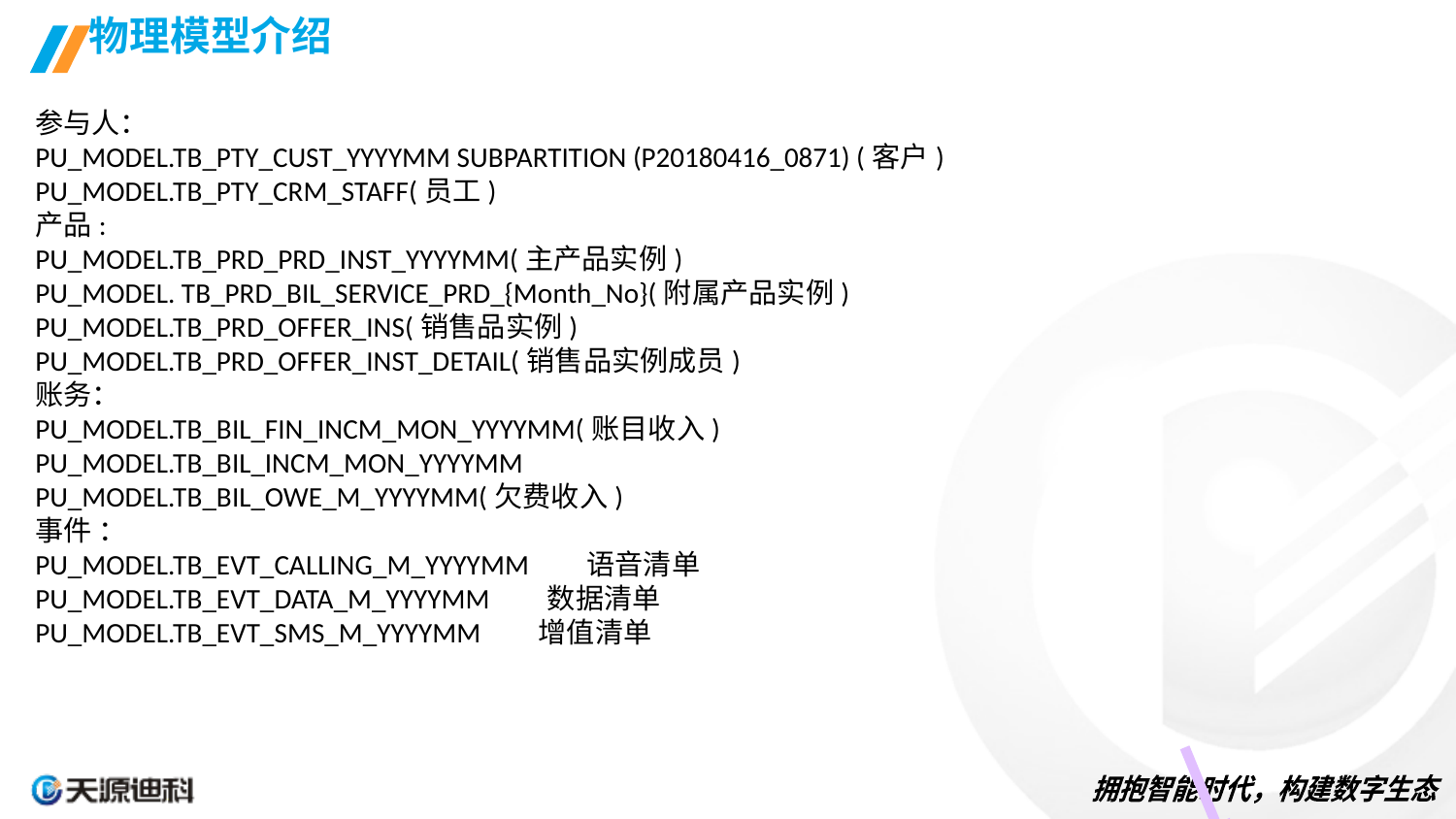

# 物理模型介绍
参与人：
PU_MODEL.TB_PTY_CUST_YYYYMM SUBPARTITION (P20180416_0871) (客户)
PU_MODEL.TB_PTY_CRM_STAFF(员工)
产品:
PU_MODEL.TB_PRD_PRD_INST_YYYYMM(主产品实例)
PU_MODEL. TB_PRD_BIL_SERVICE_PRD_{Month_No}(附属产品实例)
PU_MODEL.TB_PRD_OFFER_INS(销售品实例)
PU_MODEL.TB_PRD_OFFER_INST_DETAIL(销售品实例成员)
账务：
PU_MODEL.TB_BIL_FIN_INCM_MON_YYYYMM(账目收入)
PU_MODEL.TB_BIL_INCM_MON_YYYYMM
PU_MODEL.TB_BIL_OWE_M_YYYYMM(欠费收入)
事件 ：
PU_MODEL.TB_EVT_CALLING_M_YYYYMM        语音清单
PU_MODEL.TB_EVT_DATA_M_YYYYMM        数据清单
PU_MODEL.TB_EVT_SMS_M_YYYYMM        增值清单